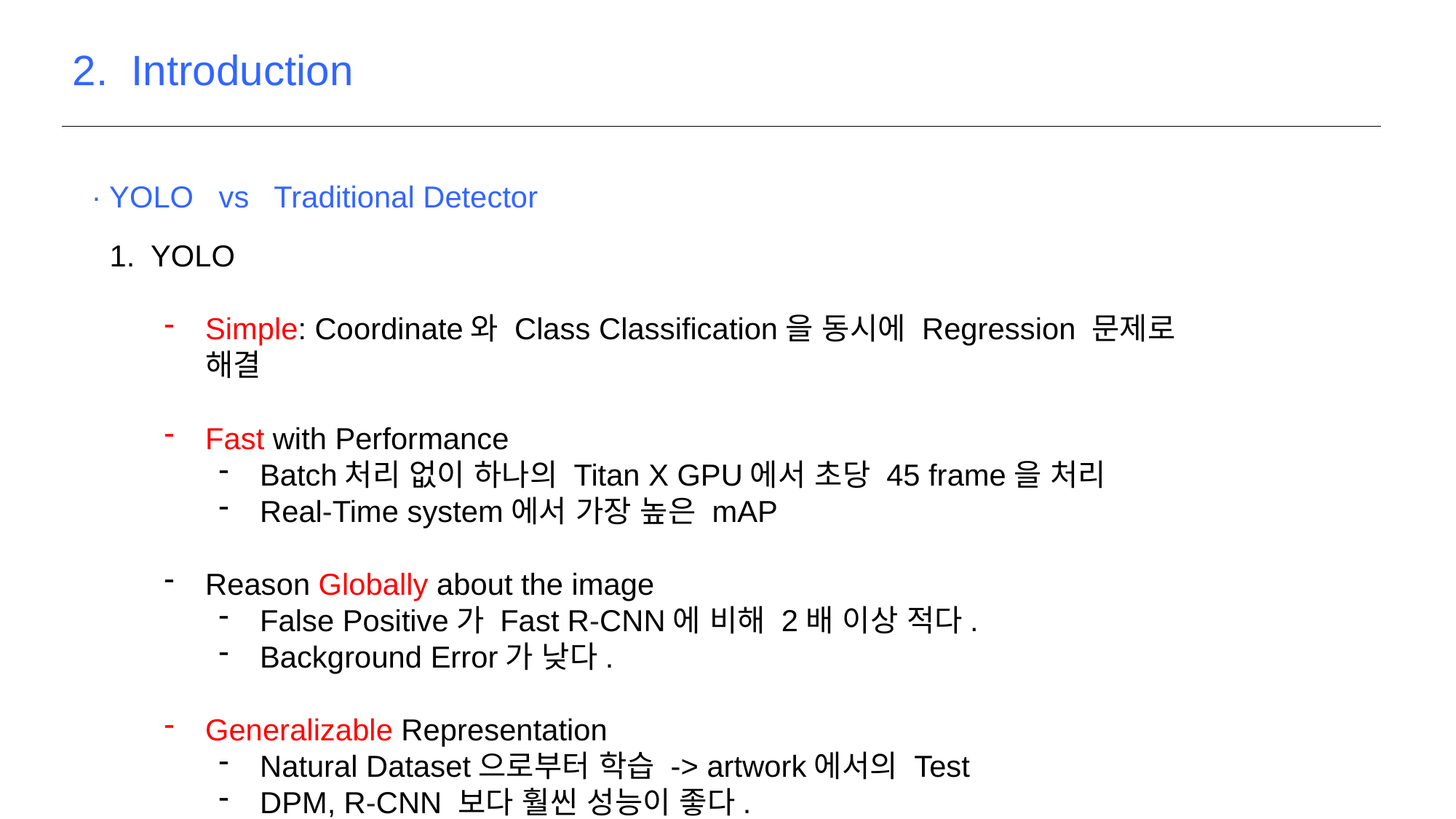

2.  Introduction
· YOLO   vs   Traditional Detector
YOLO

Simple: Coordinate와 Class Classification을 동시에 Regression 문제로 해결

Fast with Performance
Batch처리 없이 하나의 Titan X GPU에서 초당 45 frame을 처리
Real-Time system에서 가장 높은 mAP

Reason Globally about the image
False Positive가 Fast R-CNN에 비해 2배 이상 적다.
Background Error가 낮다.

Generalizable Representation
Natural Dataset으로부터 학습 -> artwork에서의 Test
DPM, R-CNN 보다 훨씬 성능이 좋다.